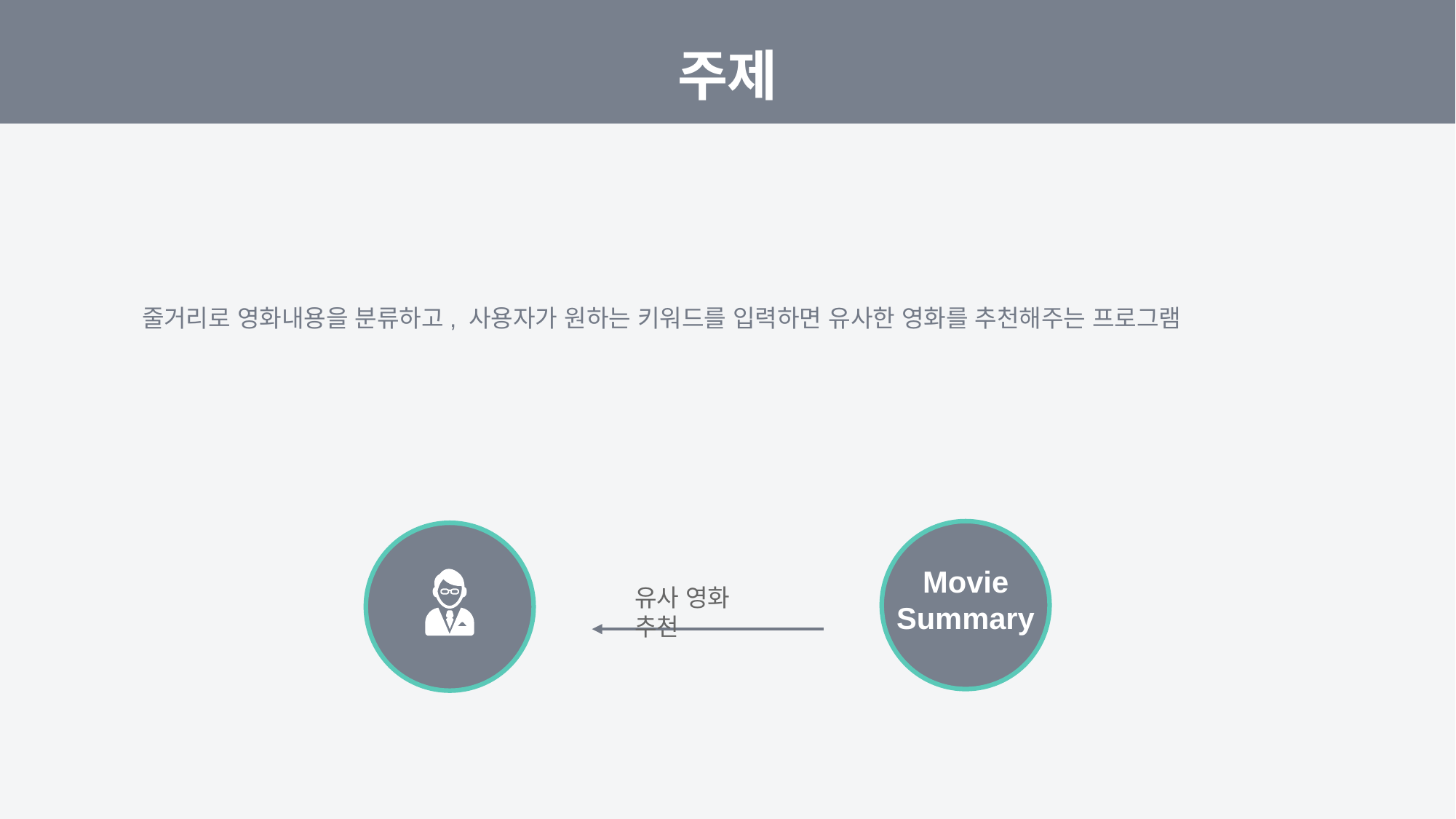

주제

줄거리로 영화내용을 분류하고, 사용자가 원하는 키워드를 입력하면 유사한 영화를 추천해주는 프로그램

Movie
Summary
유사 영화 추천